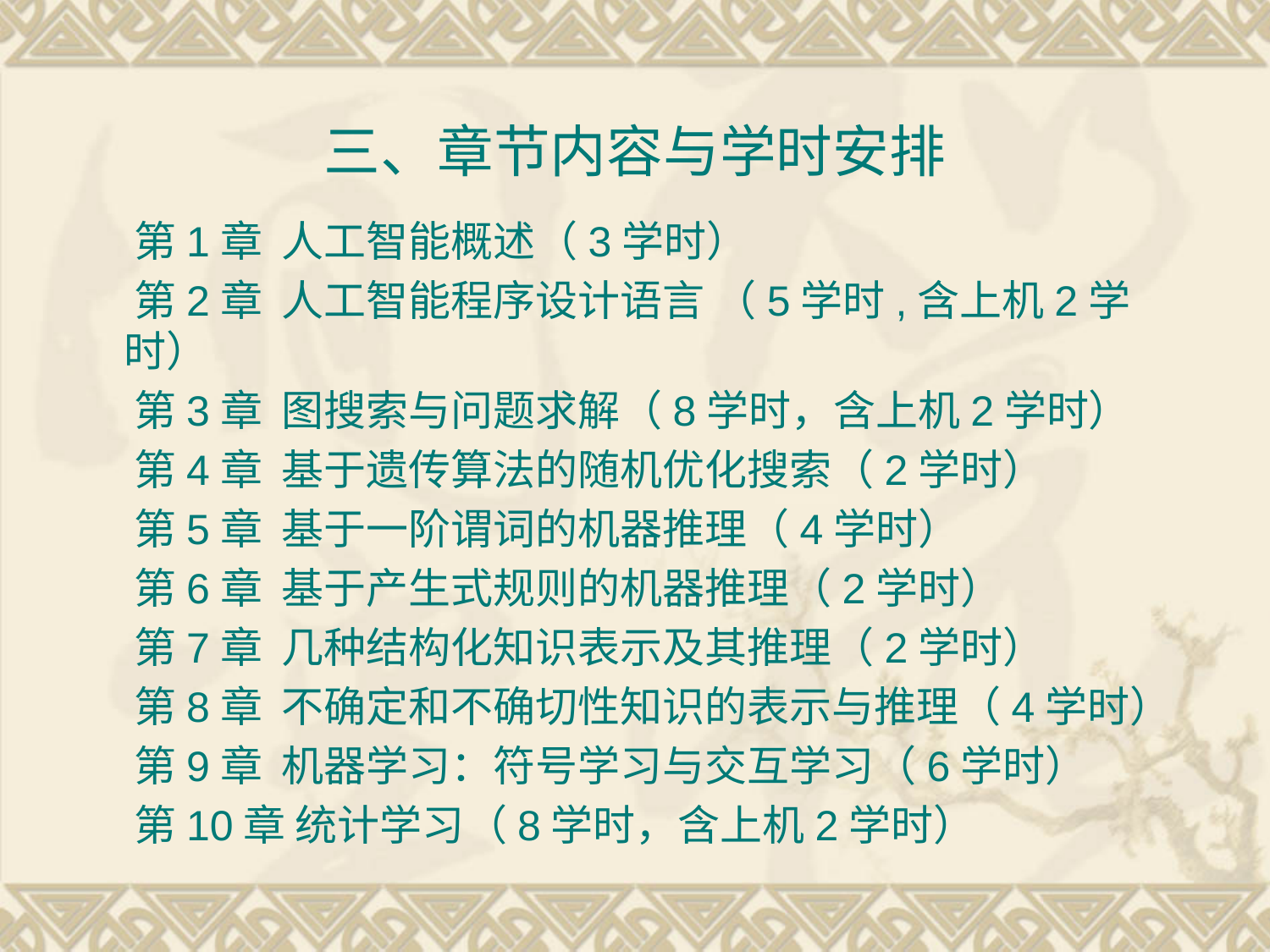

三、章节内容与学时安排
     第1章  人工智能概述（3学时）
     第2章  人工智能程序设计语言 （5学时,含上机2学时）
     第3章  图搜索与问题求解（8学时，含上机2学时）
     第4章  基于遗传算法的随机优化搜索（2学时）
     第5章  基于一阶谓词的机器推理（4学时）
     第6章  基于产生式规则的机器推理（2学时）
     第7章  几种结构化知识表示及其推理（2学时）
     第8章  不确定和不确切性知识的表示与推理（4学时）
     第9章  机器学习：符号学习与交互学习（6学时）
     第10章 统计学习（8学时，含上机2学时）